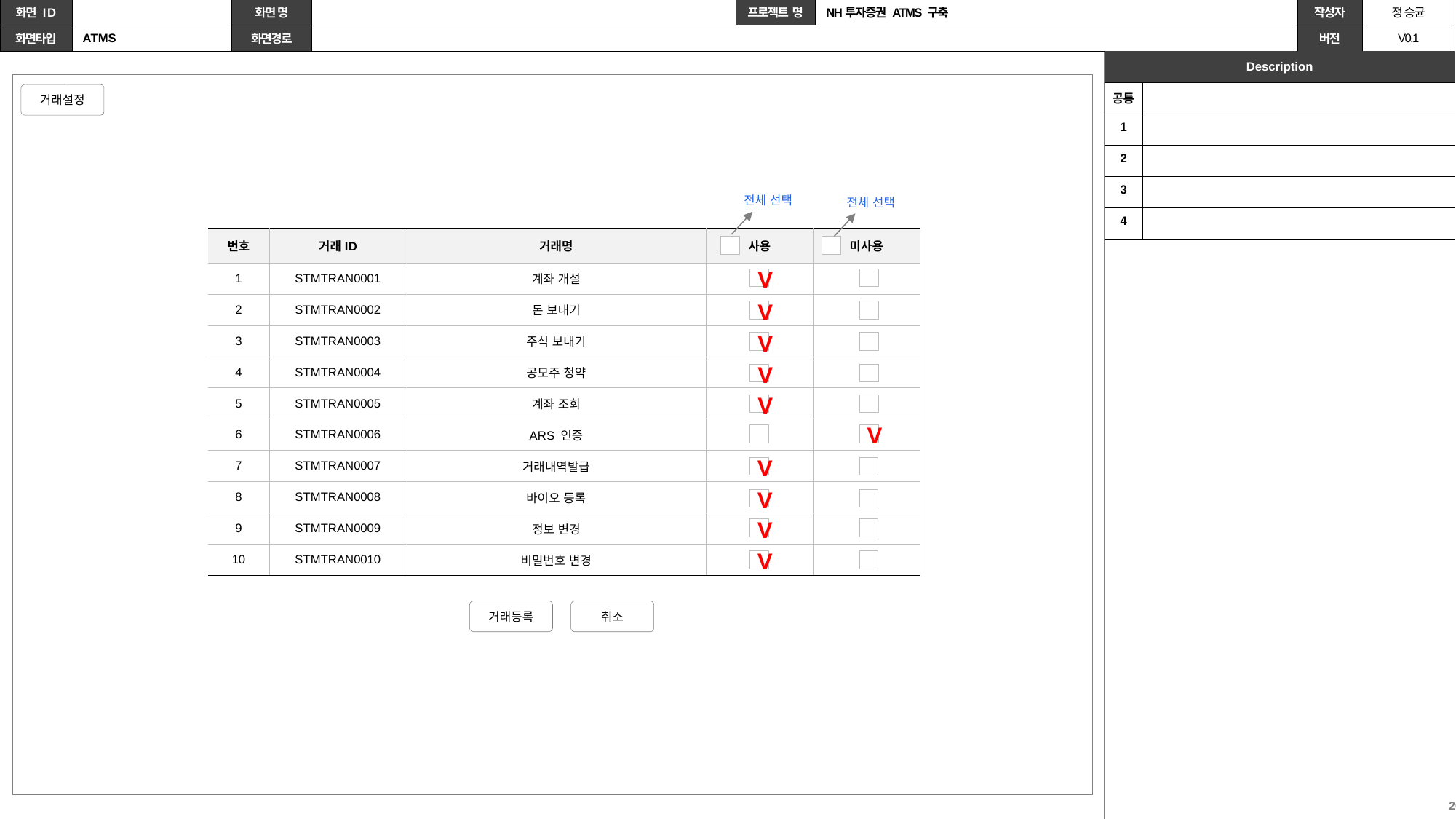

| Description |  |
| --- | --- |
| 공통 |  |
| 1 |  |
| 2 |  |
| 3 |  |
| 4 |  |
거래설정
전체 선택
전체 선택
| 번호 | 거래ID | 거래명 | 사용 | 미사용 |
| --- | --- | --- | --- | --- |
| 1 | STMTRAN0001 | 계좌 개설 |  |  |
| 2 | STMTRAN0002 | 돈 보내기 |  |  |
| 3 | STMTRAN0003 | 주식 보내기 |  |  |
| 4 | STMTRAN0004 | 공모주 청약 |  |  |
| 5 | STMTRAN0005 | 계좌 조회 |  |  |
| 6 | STMTRAN0006 | ARS 인증 |  |  |
| 7 | STMTRAN0007 | 거래내역발급 |  |  |
| 8 | STMTRAN0008 | 바이오 등록 |  |  |
| 9 | STMTRAN0009 | 정보 변경 |  |  |
| 10 | STMTRAN0010 | 비밀번호 변경 |  |  |

V

V

V

V

V

V
V

V

V

V

거래등록
취소